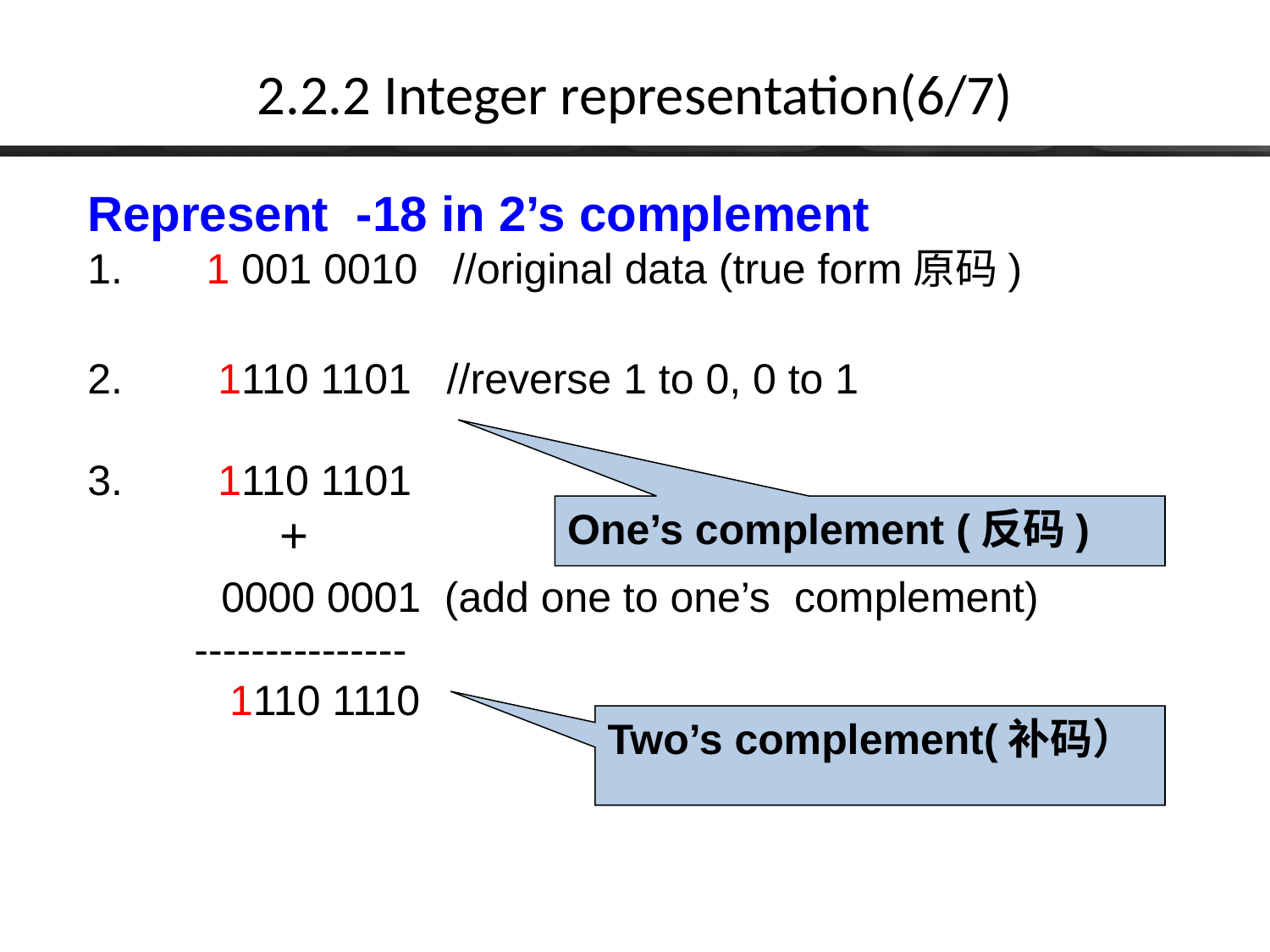

# 2.2.2 Integer representation(6/7)
Represent  -18 in 2’s complement
      1 001 0010   //original data (true form原码)

       1110 1101   //reverse 1 to 0, 0 to 1

       1110 1101
              +
          0000 0001  (add one to one’s  complement)
         ---------------
            1110 1110
One’s complement (反码)
Two’s complement(补码）
35